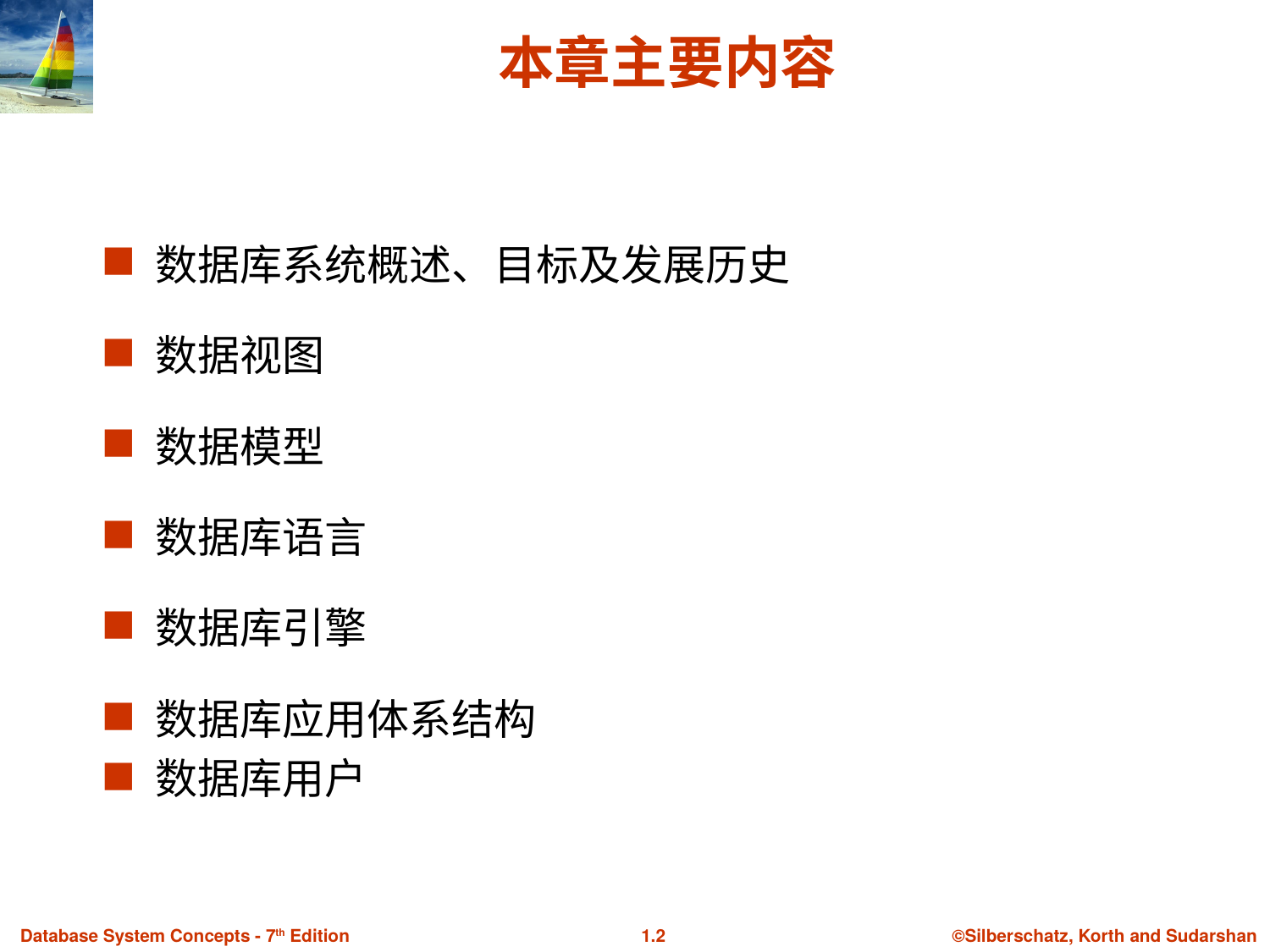

# 本章主要内容
数据库系统概述、目标及发展历史
数据视图
数据模型
数据库语言
数据库引擎
数据库应用体系结构
数据库用户